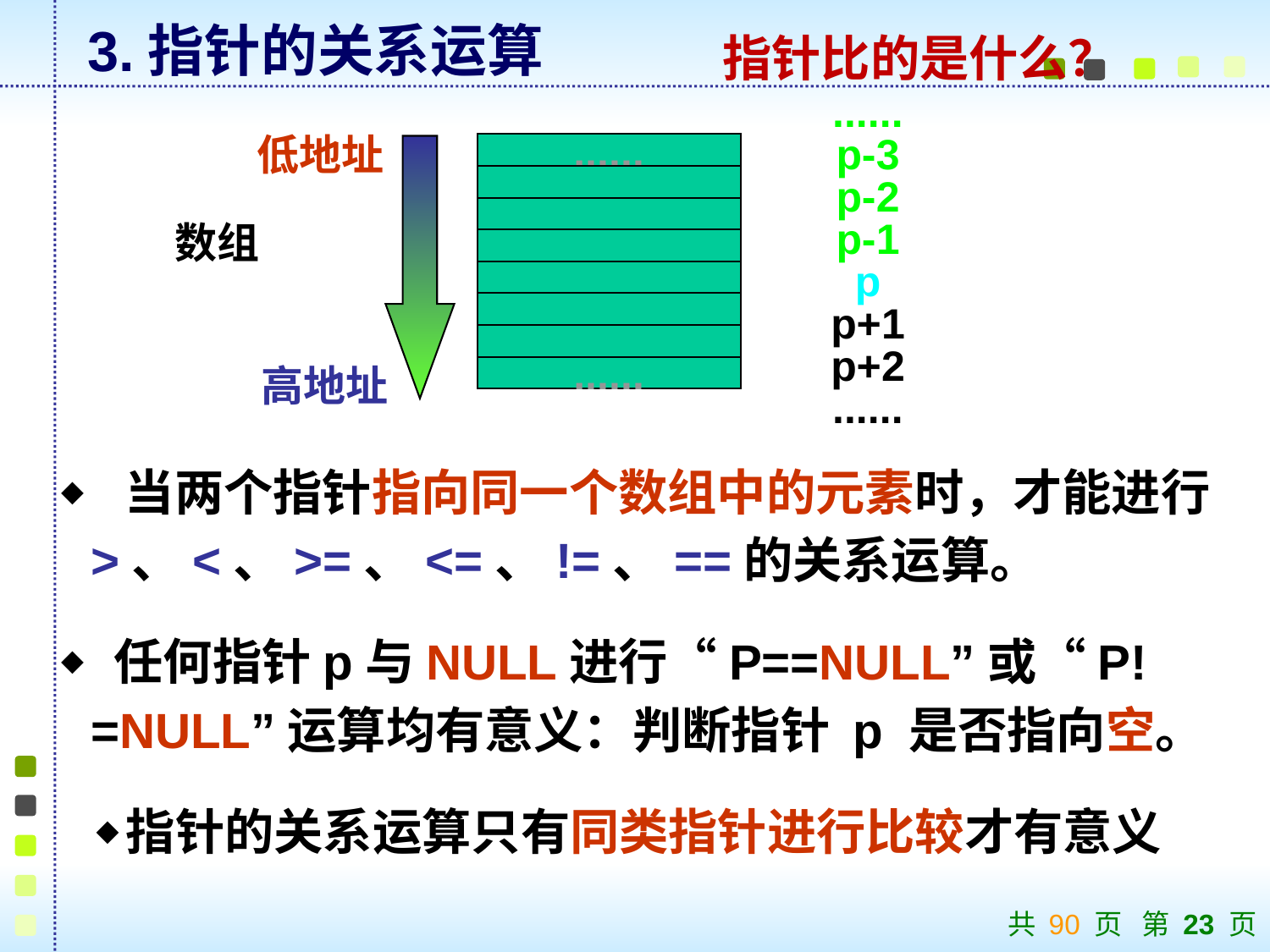

3.指针的关系运算
指针比的是什么？

......
低地址
......

数组

高地址
......
p-3
p-2
p-1
p
p+1
p+2
......
  当两个指针指向同一个数组中的元素时，才能进行>、<、>=、<=、!=、==的关系运算。
 任何指针p与NULL进行“P==NULL”或“P!=NULL”运算均有意义：判断指针 p 是否指向空。
指针的关系运算只有同类指针进行比较才有意义
共 90 页   第 23 页